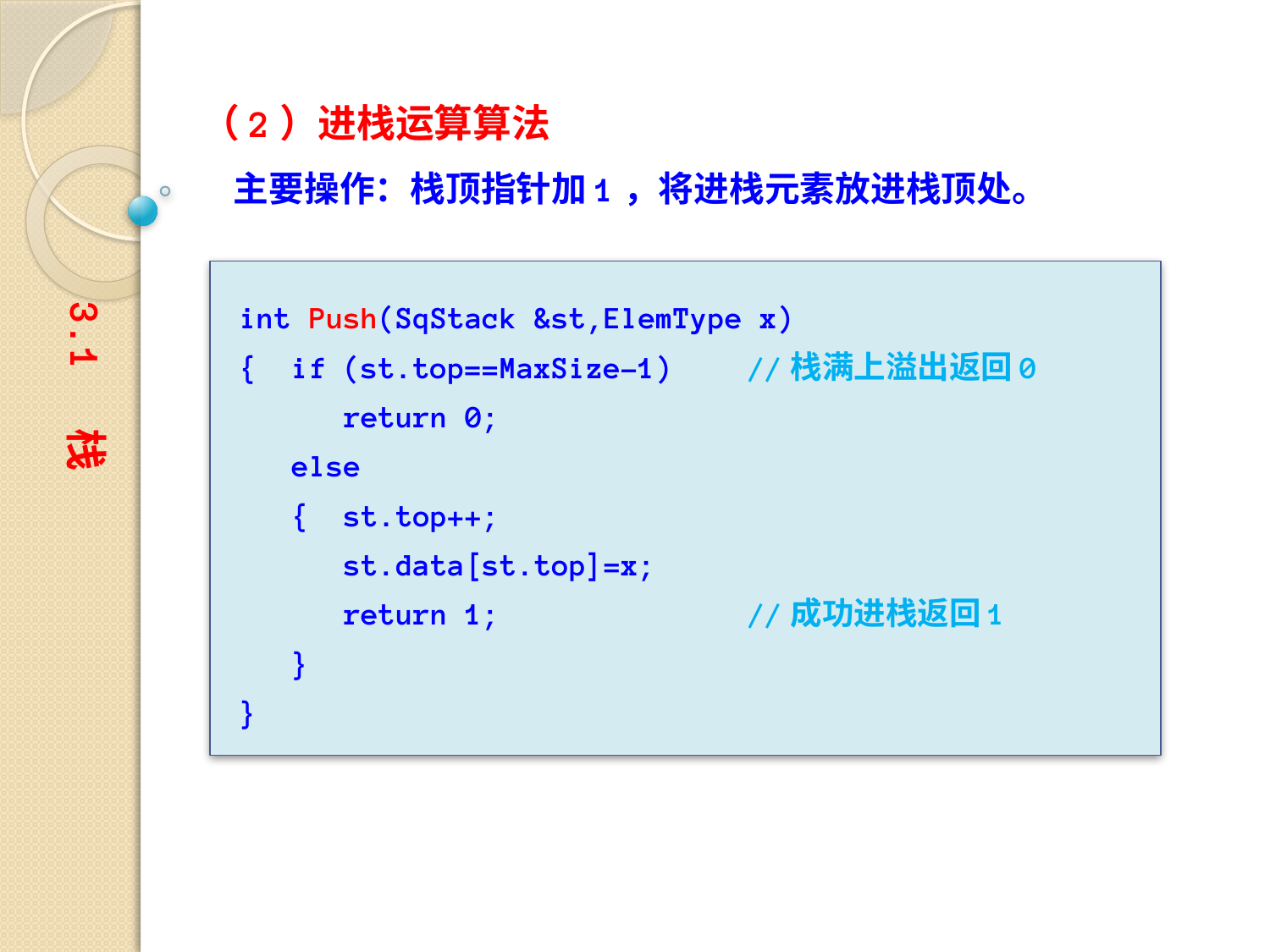

（2）进栈运算算法
   主要操作：栈顶指针加1，将进栈元素放进栈顶处。
int Push(SqStack &st,ElemType x)
{  if (st.top==MaxSize-1)	//栈满上溢出返回0
      return 0;
   else
   {  st.top++;
      st.data[st.top]=x;
      return 1;		//成功进栈返回1
   }
}
3.1  栈